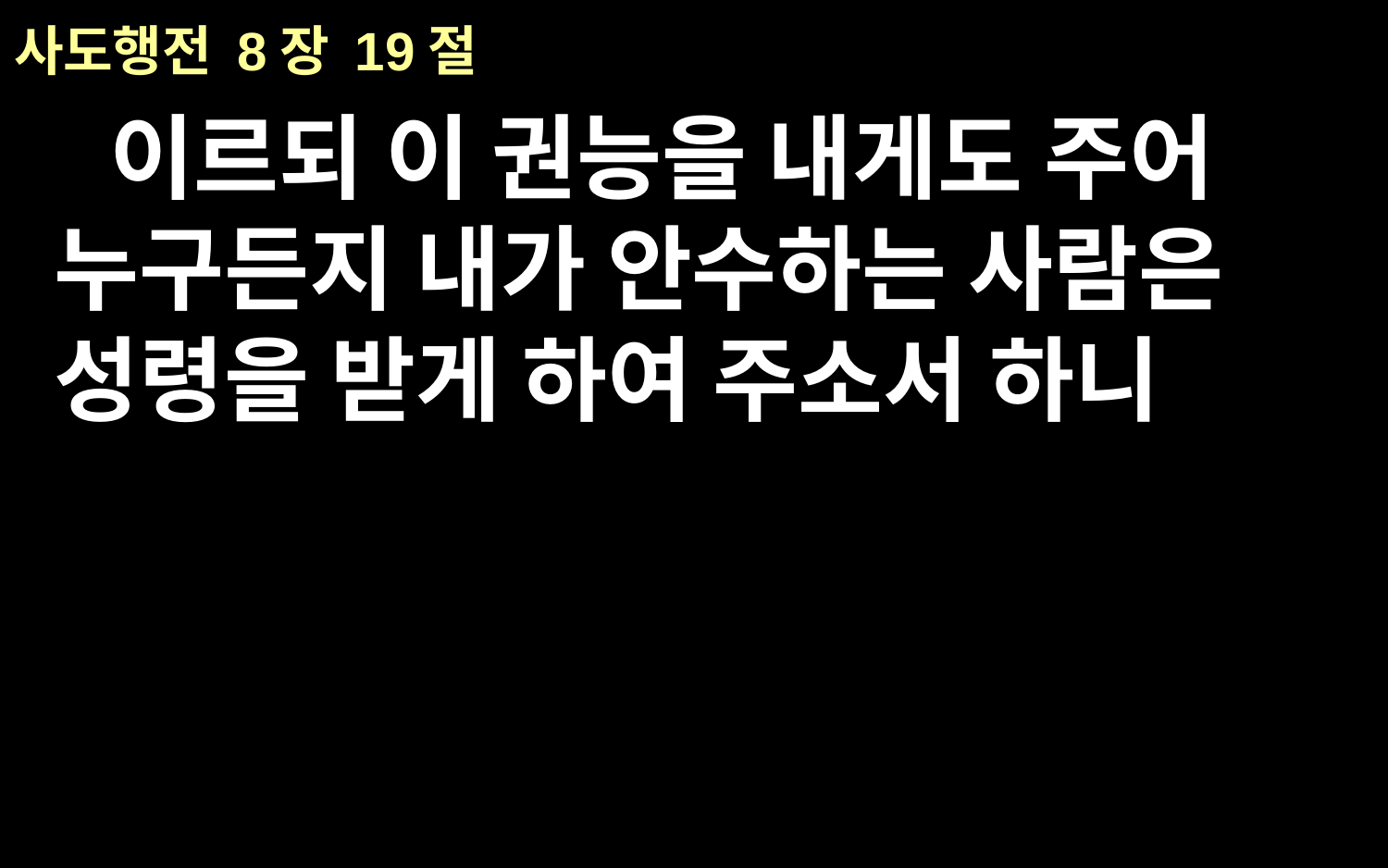

# 사도행전 8장 19절
이르되 이 권능을 내게도 주어 누구든지 내가 안수하는 사람은 성령을 받게 하여 주소서 하니